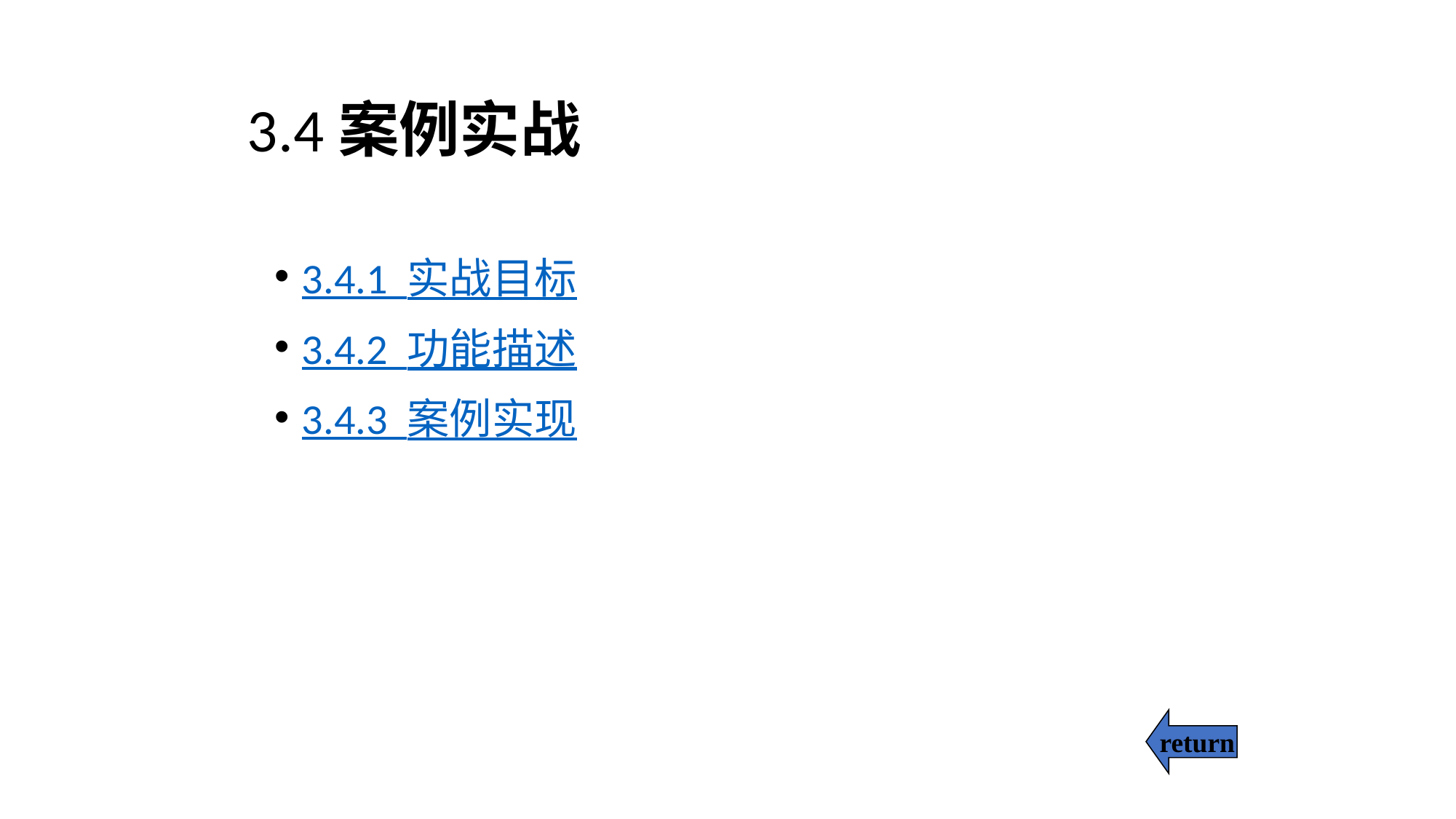

# 3.4案例实战
3.4.1  实战目标
3.4.2  功能描述
3.4.3  案例实现
return